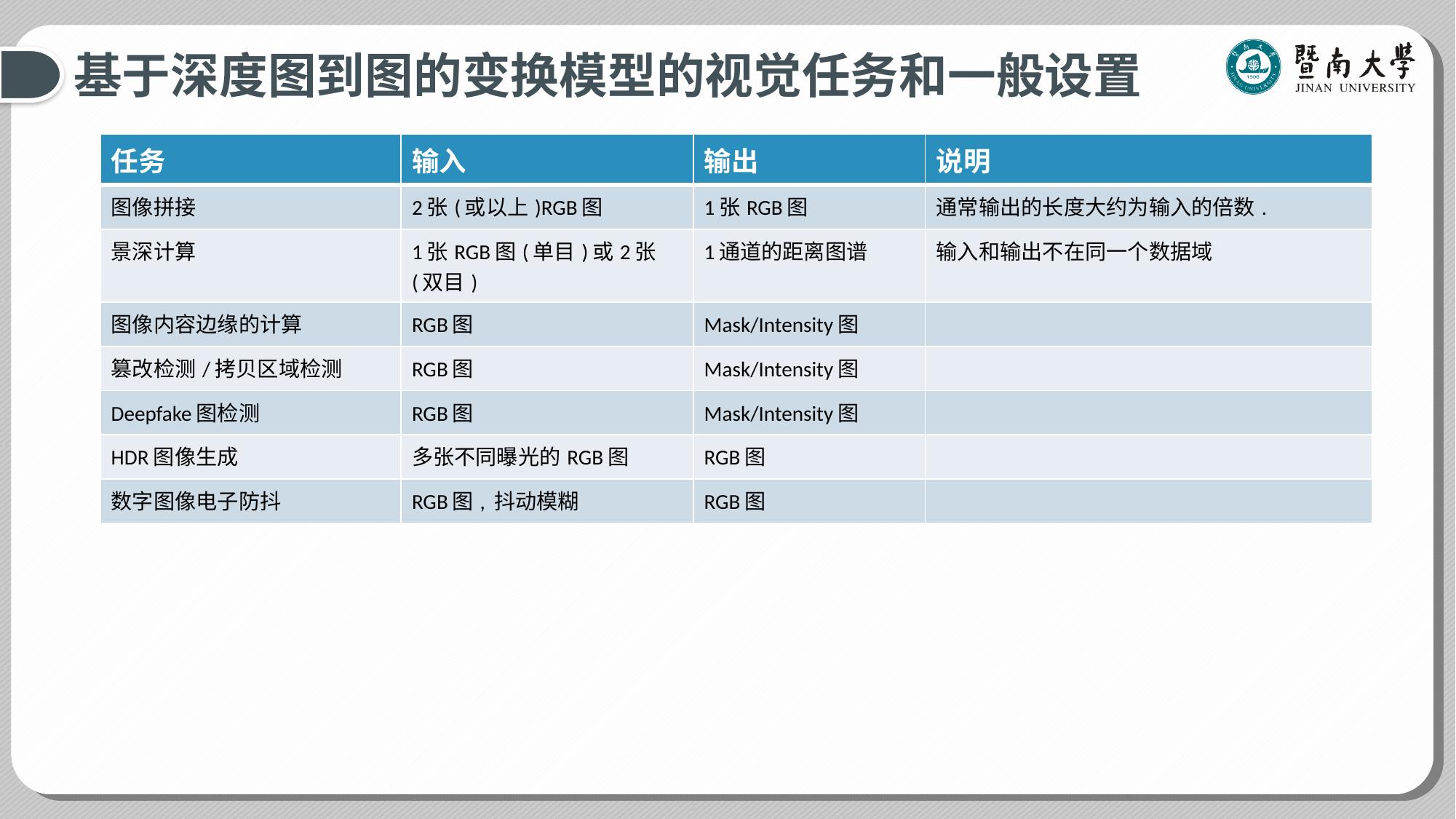

# 基于深度图到图的变换模型的视觉任务和一般设置
| 任务 | 输入 | 输出 | 说明 |
| --- | --- | --- | --- |
| 图像拼接 | 2张(或以上)RGB图 | 1张RGB图 | 通常输出的长度大约为输入的倍数. |
| 景深计算 | 1张RGB图(单目)或2张(双目) | 1通道的距离图谱 | 输入和输出不在同一个数据域 |
| 图像内容边缘的计算 | RGB图 | Mask/Intensity图 |  |
| 篡改检测/拷贝区域检测 | RGB图 | Mask/Intensity图 |  |
| Deepfake图检测 | RGB图 | Mask/Intensity图 |  |
| HDR图像生成 | 多张不同曝光的RGB图 | RGB图 |  |
| 数字图像电子防抖 | RGB图, 抖动模糊 | RGB图 |  |